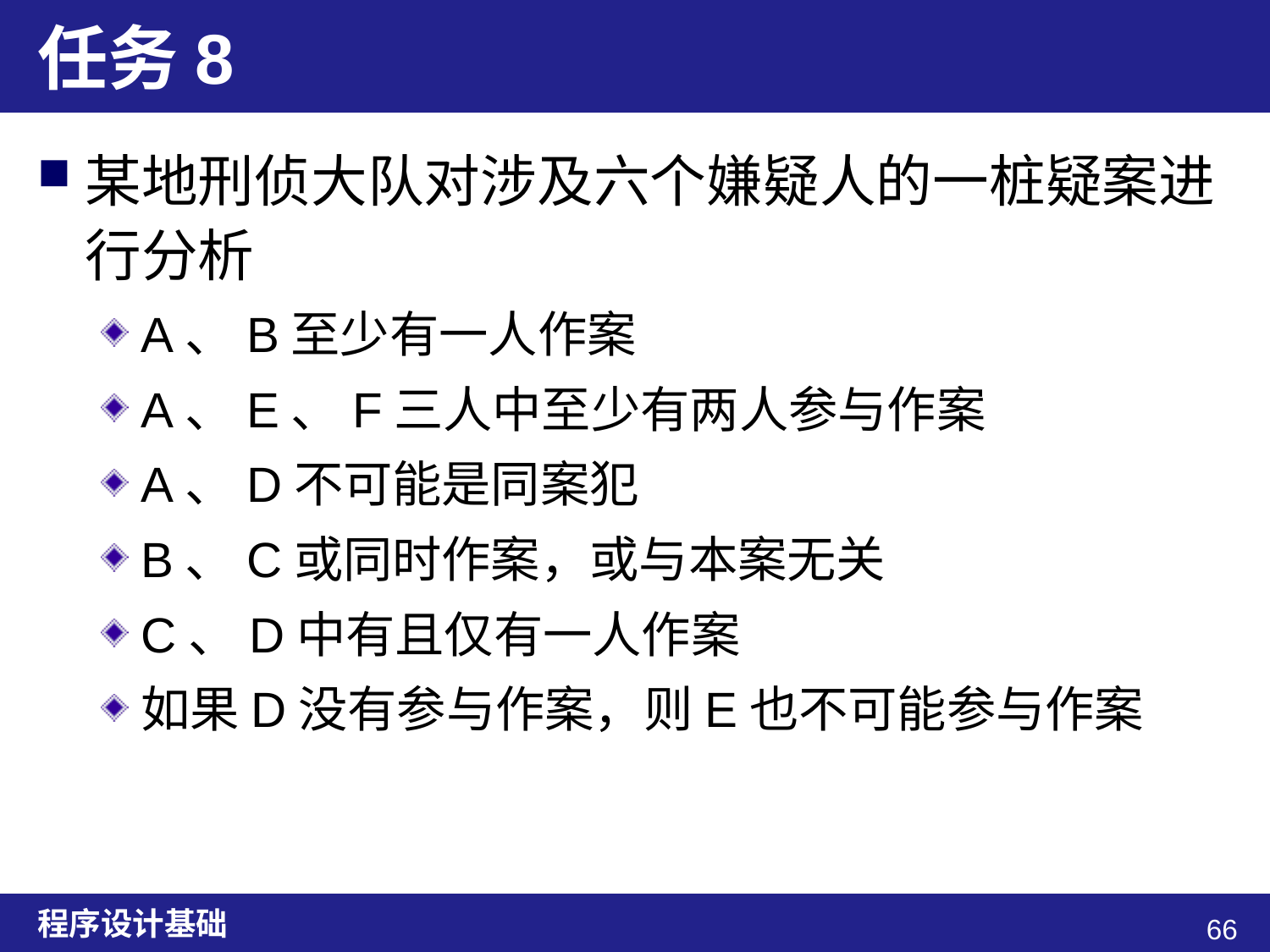

# 任务8
某地刑侦大队对涉及六个嫌疑人的一桩疑案进行分析
A、B至少有一人作案
A、E、F三人中至少有两人参与作案
A、D不可能是同案犯
B、C或同时作案，或与本案无关
C、D中有且仅有一人作案
如果D没有参与作案，则E也不可能参与作案